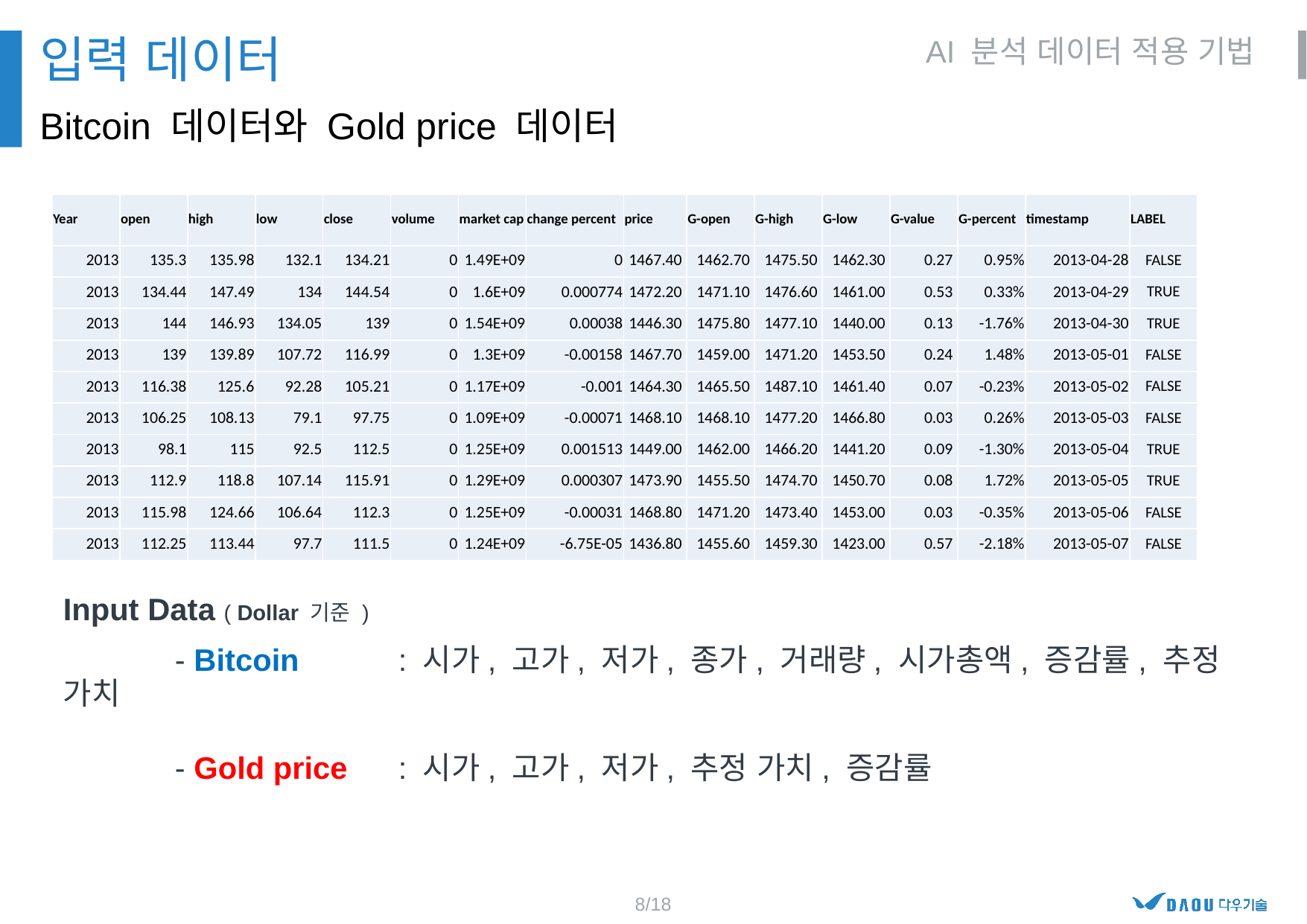

입력 데이터
AI 분석 데이터 적용 기법
Bitcoin 데이터와 Gold price 데이터
| Year | open | high | low | close | volume | market cap | change percent | price | G-open | G-high | G-low | G-value | G-percent | timestamp | LABEL |
| --- | --- | --- | --- | --- | --- | --- | --- | --- | --- | --- | --- | --- | --- | --- | --- |
| 2013 | 135.3 | 135.98 | 132.1 | 134.21 | 0 | 1.49E+09 | 0 | 1467.40 | 1462.70 | 1475.50 | 1462.30 | 0.27 | 0.95% | 2013-04-28 | FALSE |
| 2013 | 134.44 | 147.49 | 134 | 144.54 | 0 | 1.6E+09 | 0.000774 | 1472.20 | 1471.10 | 1476.60 | 1461.00 | 0.53 | 0.33% | 2013-04-29 | TRUE |
| 2013 | 144 | 146.93 | 134.05 | 139 | 0 | 1.54E+09 | 0.00038 | 1446.30 | 1475.80 | 1477.10 | 1440.00 | 0.13 | -1.76% | 2013-04-30 | TRUE |
| 2013 | 139 | 139.89 | 107.72 | 116.99 | 0 | 1.3E+09 | -0.00158 | 1467.70 | 1459.00 | 1471.20 | 1453.50 | 0.24 | 1.48% | 2013-05-01 | FALSE |
| 2013 | 116.38 | 125.6 | 92.28 | 105.21 | 0 | 1.17E+09 | -0.001 | 1464.30 | 1465.50 | 1487.10 | 1461.40 | 0.07 | -0.23% | 2013-05-02 | FALSE |
| 2013 | 106.25 | 108.13 | 79.1 | 97.75 | 0 | 1.09E+09 | -0.00071 | 1468.10 | 1468.10 | 1477.20 | 1466.80 | 0.03 | 0.26% | 2013-05-03 | FALSE |
| 2013 | 98.1 | 115 | 92.5 | 112.5 | 0 | 1.25E+09 | 0.001513 | 1449.00 | 1462.00 | 1466.20 | 1441.20 | 0.09 | -1.30% | 2013-05-04 | TRUE |
| 2013 | 112.9 | 118.8 | 107.14 | 115.91 | 0 | 1.29E+09 | 0.000307 | 1473.90 | 1455.50 | 1474.70 | 1450.70 | 0.08 | 1.72% | 2013-05-05 | TRUE |
| 2013 | 115.98 | 124.66 | 106.64 | 112.3 | 0 | 1.25E+09 | -0.00031 | 1468.80 | 1471.20 | 1473.40 | 1453.00 | 0.03 | -0.35% | 2013-05-06 | FALSE |
| 2013 | 112.25 | 113.44 | 97.7 | 111.5 | 0 | 1.24E+09 | -6.75E-05 | 1436.80 | 1455.60 | 1459.30 | 1423.00 | 0.57 | -2.18% | 2013-05-07 | FALSE |
Input Data ( Dollar 기준 )
     	- Bitcoin 	: 시가, 고가, 저가, 종가, 거래량, 시가총액, 증감률, 추정 가치

 	- Gold price 	: 시가, 고가, 저가, 추정 가치, 증감률